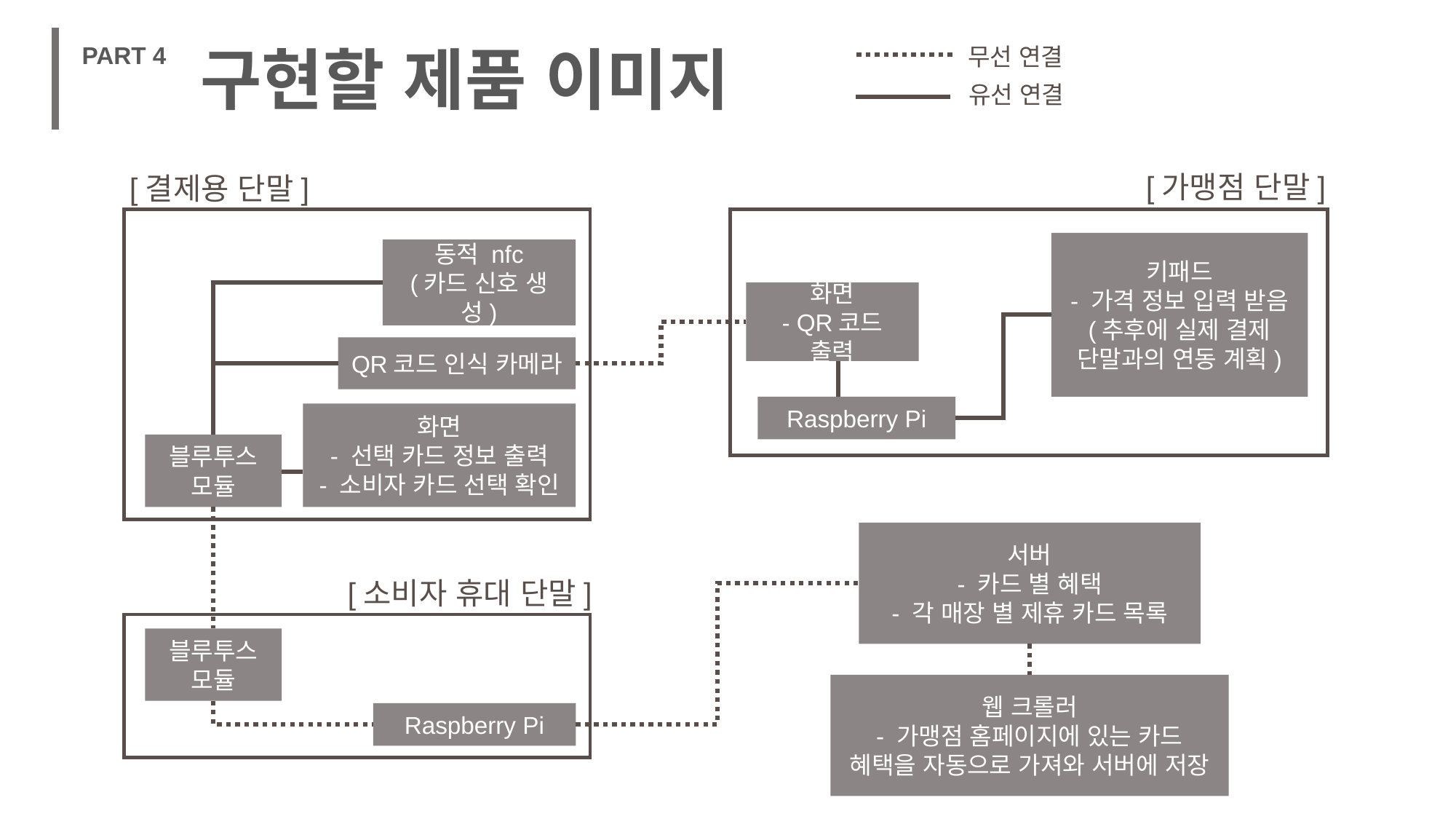

구현할 제품 이미지
PART 4
무선 연결
유선 연결
[가맹점 단말]
[결제용 단말]

키패드
- 가격 정보 입력 받음
(추후에 실제 결제 단말과의 연동 계획)
동적 nfc
(카드 신호 생성)
화면
- QR코드 출력
QR코드 인식 카메라
Raspberry Pi
화면
- 선택 카드 정보 출력
- 소비자 카드 선택 확인
블루투스 모듈
서버
- 카드 별 혜택
- 각 매장 별 제휴 카드 목록
[소비자 휴대 단말]

블루투스 모듈
웹 크롤러
- 가맹점 홈페이지에 있는 카드 혜택을 자동으로 가져와 서버에 저장
Raspberry Pi